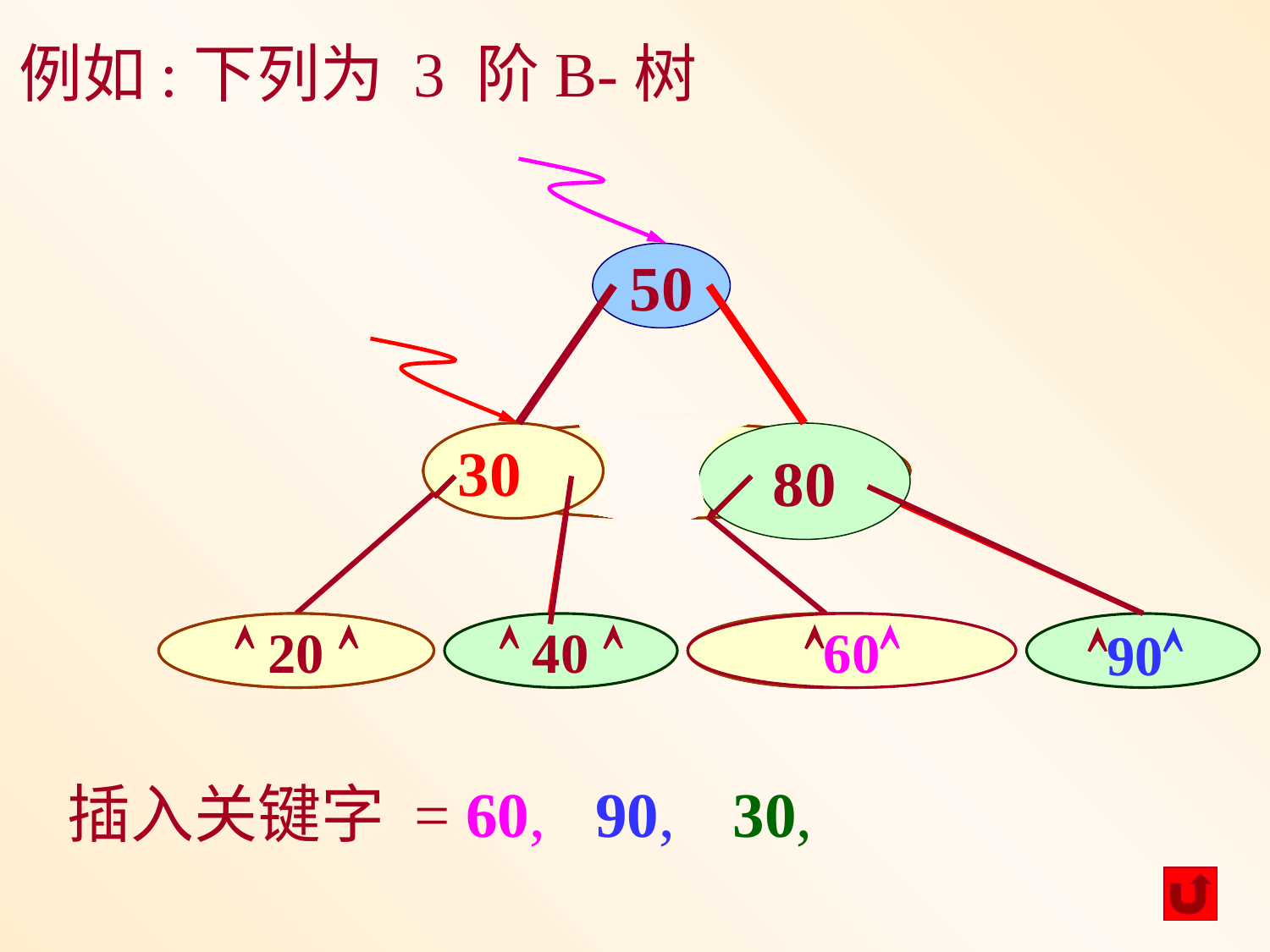

例如:下列为 3 阶B-树

50

50    80
30   50    80
30
80
50

∧ 20 ∧ 40 ∧
∧ 20 ∧
∧ 40 ∧
∧ 80 ∧
∧ 60 ∧ 80 ∧
∧60∧80∧90∧
∧60∧
∧90∧
插入关键字 = 60,
90,
30,